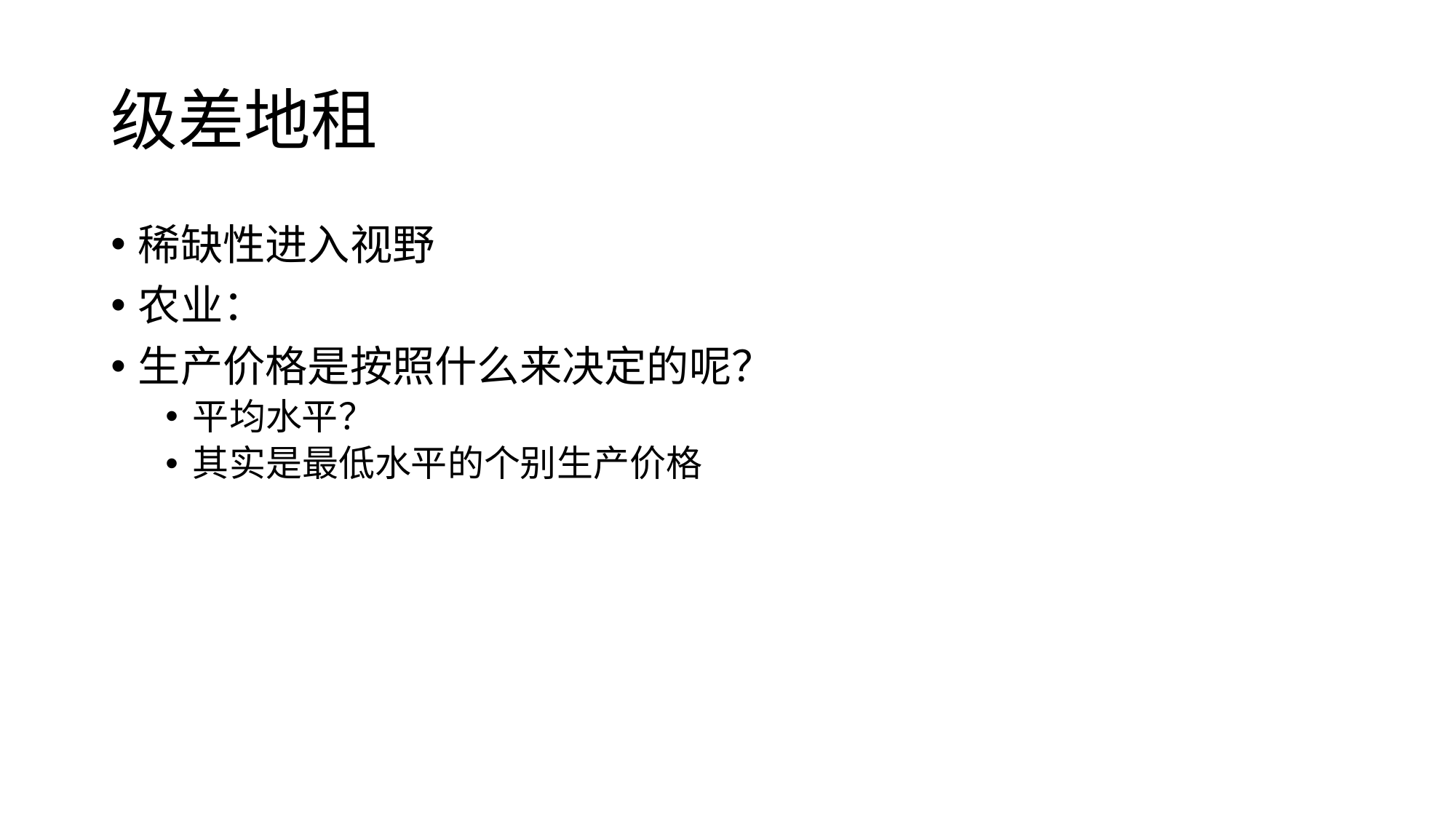

# 级差地租
稀缺性进入视野
农业：
生产价格是按照什么来决定的呢？
平均水平？
其实是最低水平的个别生产价格